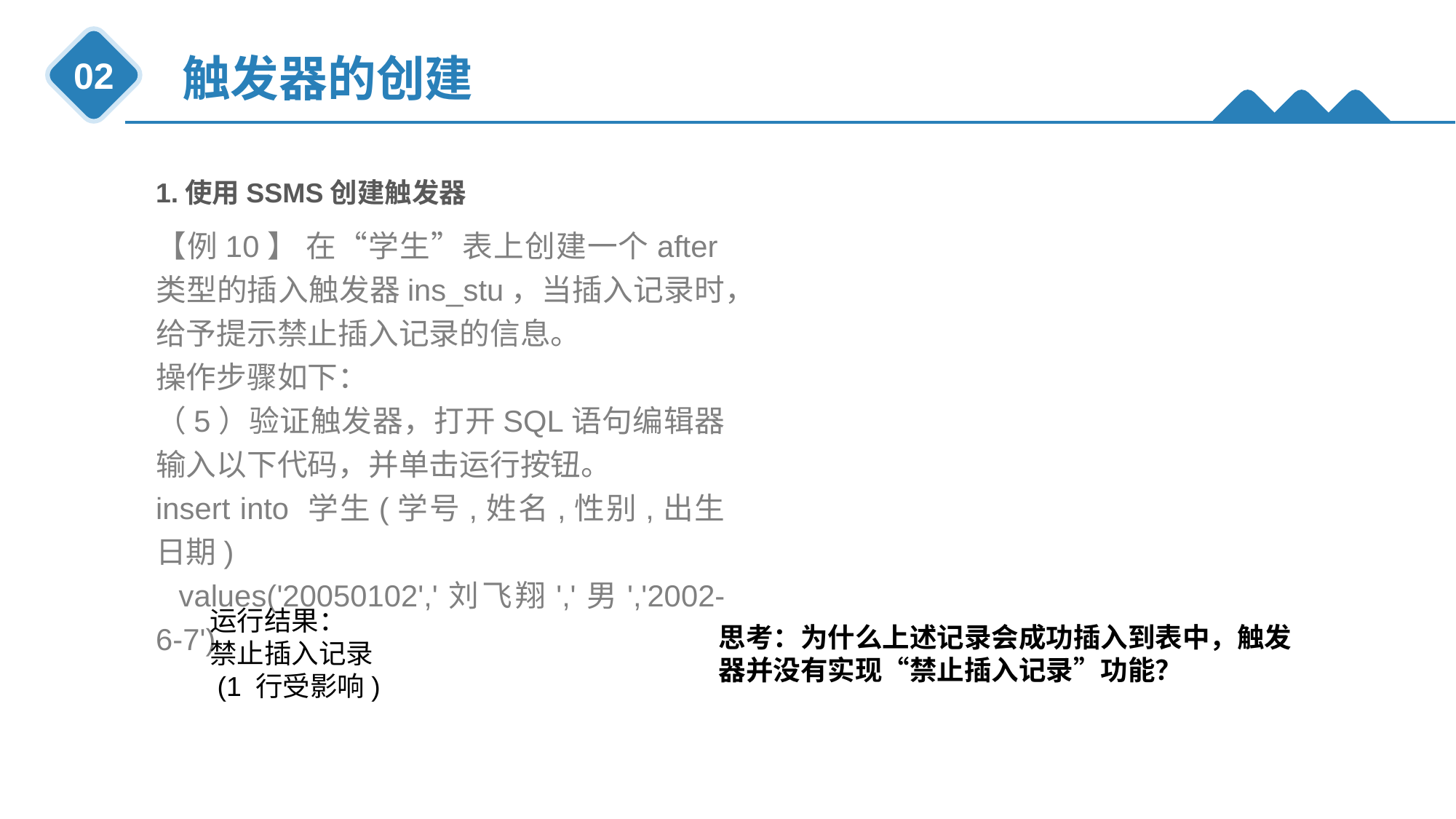

触发器的创建
02

1.使用SSMS创建触发器
【例10】 在“学生”表上创建一个after类型的插入触发器ins_stu，当插入记录时，给予提示禁止插入记录的信息。
操作步骤如下：
（5）验证触发器，打开SQL语句编辑器输入以下代码，并单击运行按钮。
insert into 学生(学号,姓名,性别,出生日期)
  values('20050102','刘飞翔','男','2002-6-7')
运行结果：
禁止插入记录
 (1 行受影响)
思考：为什么上述记录会成功插入到表中，触发器并没有实现“禁止插入记录”功能？